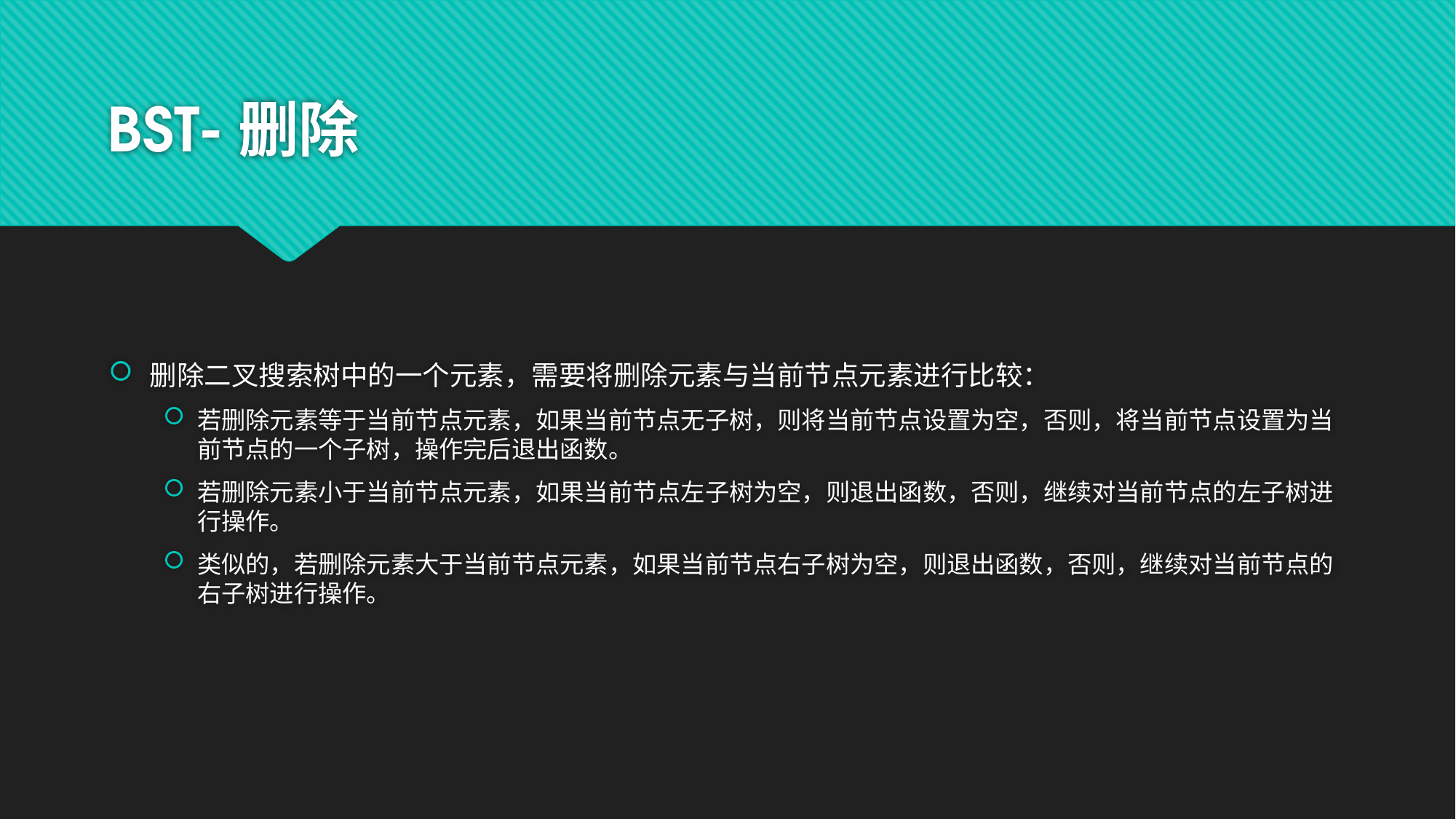

# BST-删除
删除二叉搜索树中的一个元素，需要将删除元素与当前节点元素进行比较：
若删除元素等于当前节点元素，如果当前节点无子树，则将当前节点设置为空，否则，将当前节点设置为当前节点的一个子树，操作完后退出函数。
若删除元素小于当前节点元素，如果当前节点左子树为空，则退出函数，否则，继续对当前节点的左子树进行操作。
类似的，若删除元素大于当前节点元素，如果当前节点右子树为空，则退出函数，否则，继续对当前节点的右子树进行操作。